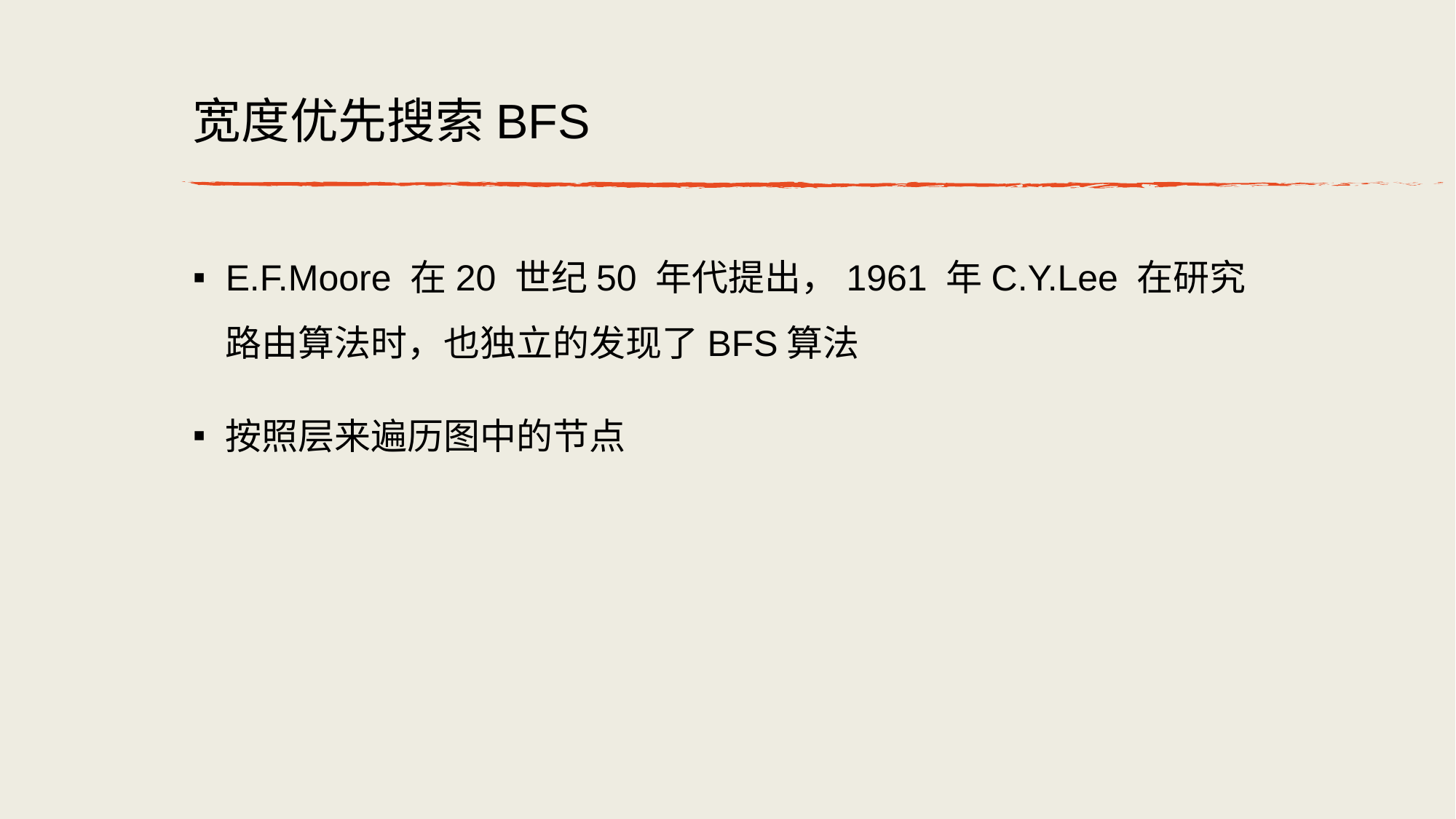

# 宽度优先搜索BFS
E.F.Moore 在20 世纪50 年代提出，1961 年C.Y.Lee 在研究路由算法时，也独⽴的发现了BFS算法
按照层来遍历图中的节点